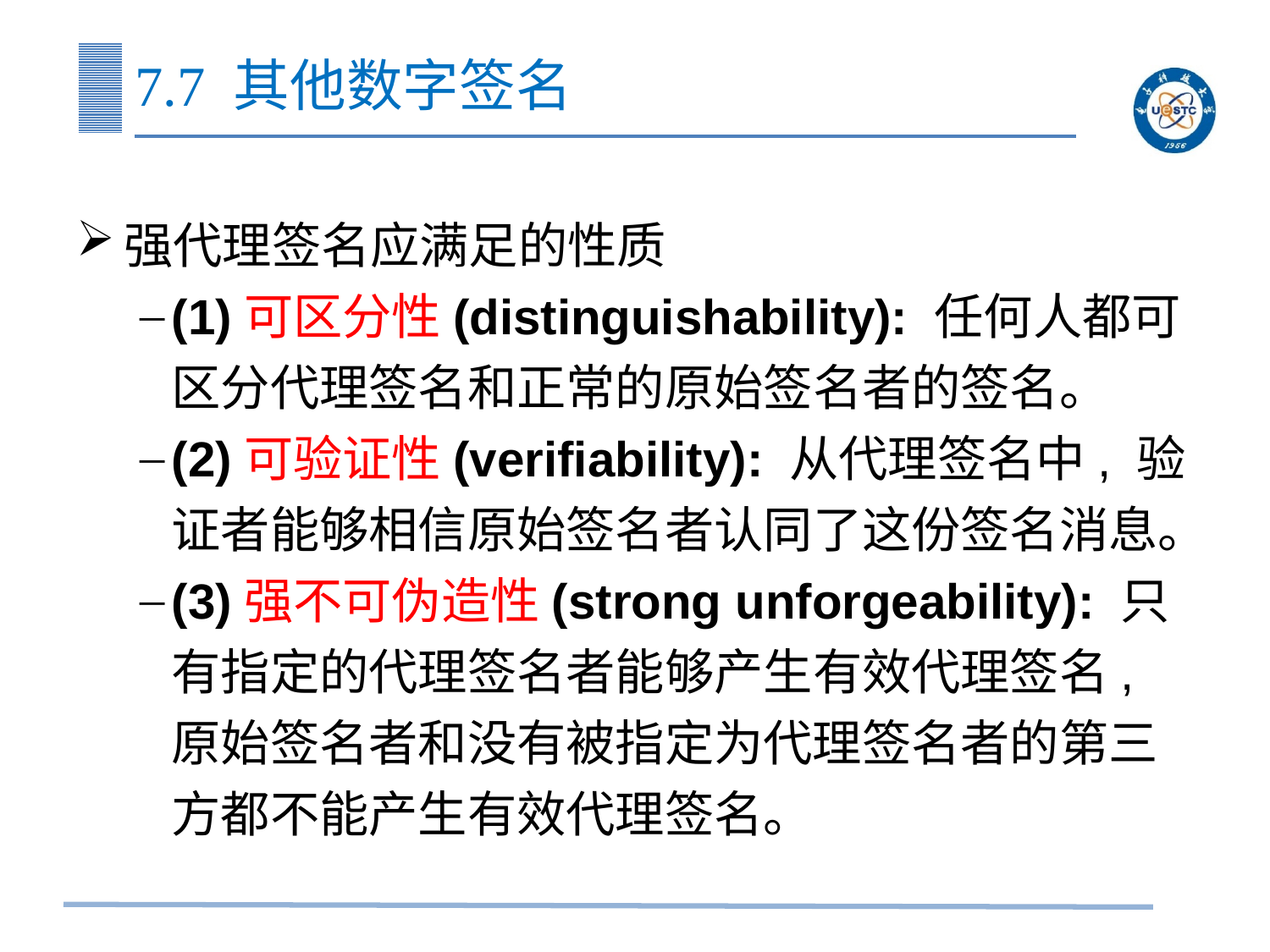

# 7.7 其他数字签名
强代理签名应满足的性质
(1)可区分性(distinguishability): 任何人都可区分代理签名和正常的原始签名者的签名。
(2)可验证性(verifiability): 从代理签名中, 验证者能够相信原始签名者认同了这份签名消息。
(3)强不可伪造性(strong unforgeability): 只有指定的代理签名者能够产生有效代理签名, 原始签名者和没有被指定为代理签名者的第三方都不能产生有效代理签名。